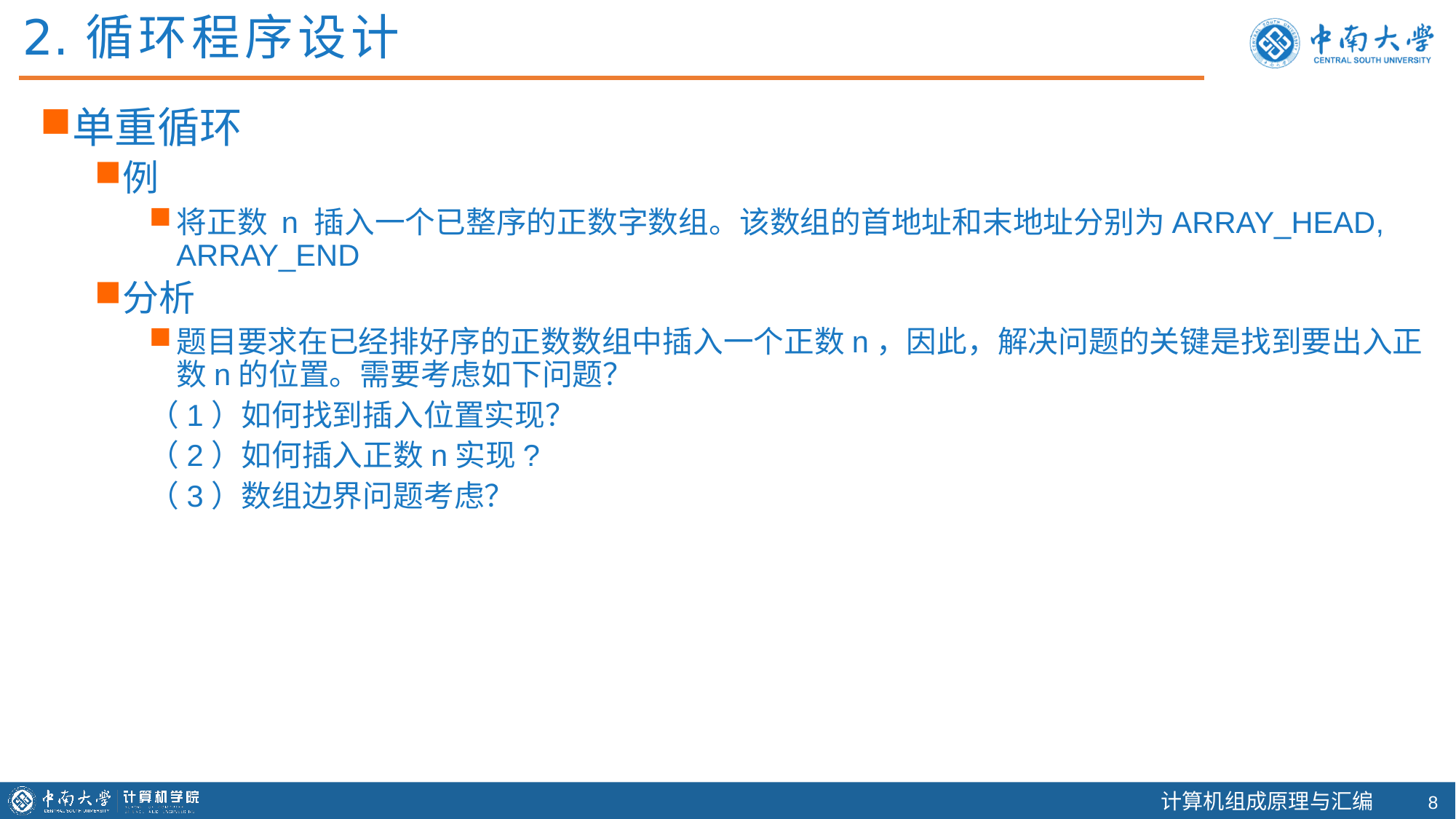

2.循环程序设计
单重循环
例
将正数 n 插入一个已整序的正数字数组。该数组的首地址和末地址分别为ARRAY_HEAD, ARRAY_END
分析
题目要求在已经排好序的正数数组中插入一个正数n，因此，解决问题的关键是找到要出入正数n的位置。需要考虑如下问题？
（1）如何找到插入位置实现？
（2）如何插入正数n实现?
（3）数组边界问题考虑？

8